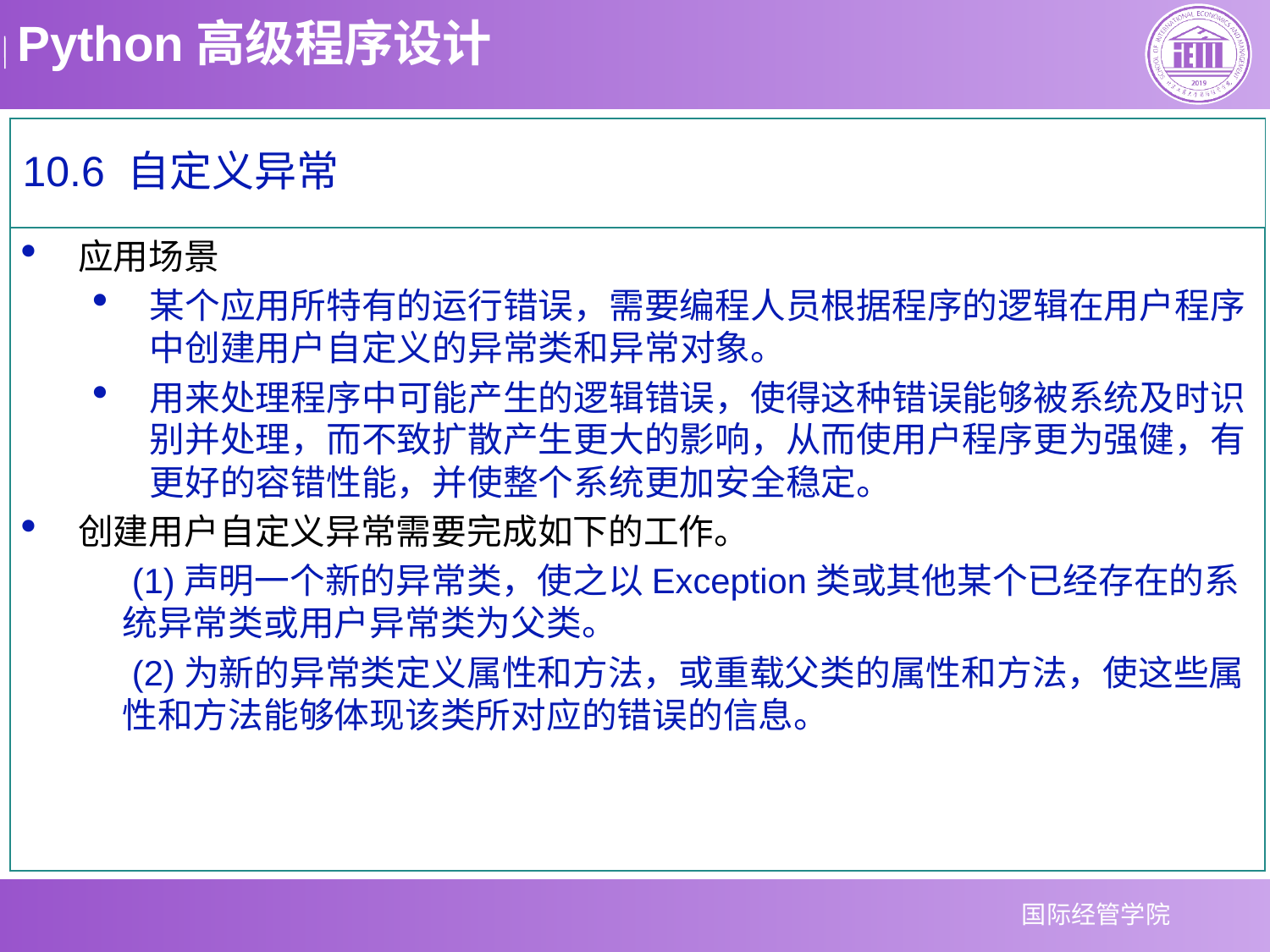

10.6 自定义异常
应用场景
某个应用所特有的运行错误，需要编程人员根据程序的逻辑在用户程序中创建用户自定义的异常类和异常对象。
用来处理程序中可能产生的逻辑错误，使得这种错误能够被系统及时识别并处理，而不致扩散产生更大的影响，从而使用户程序更为强健，有更好的容错性能，并使整个系统更加安全稳定。
创建用户自定义异常需要完成如下的工作。
 (1)声明一个新的异常类，使之以Exception类或其他某个已经存在的系统异常类或用户异常类为父类。
 (2)为新的异常类定义属性和方法，或重载父类的属性和方法，使这些属性和方法能够体现该类所对应的错误的信息。